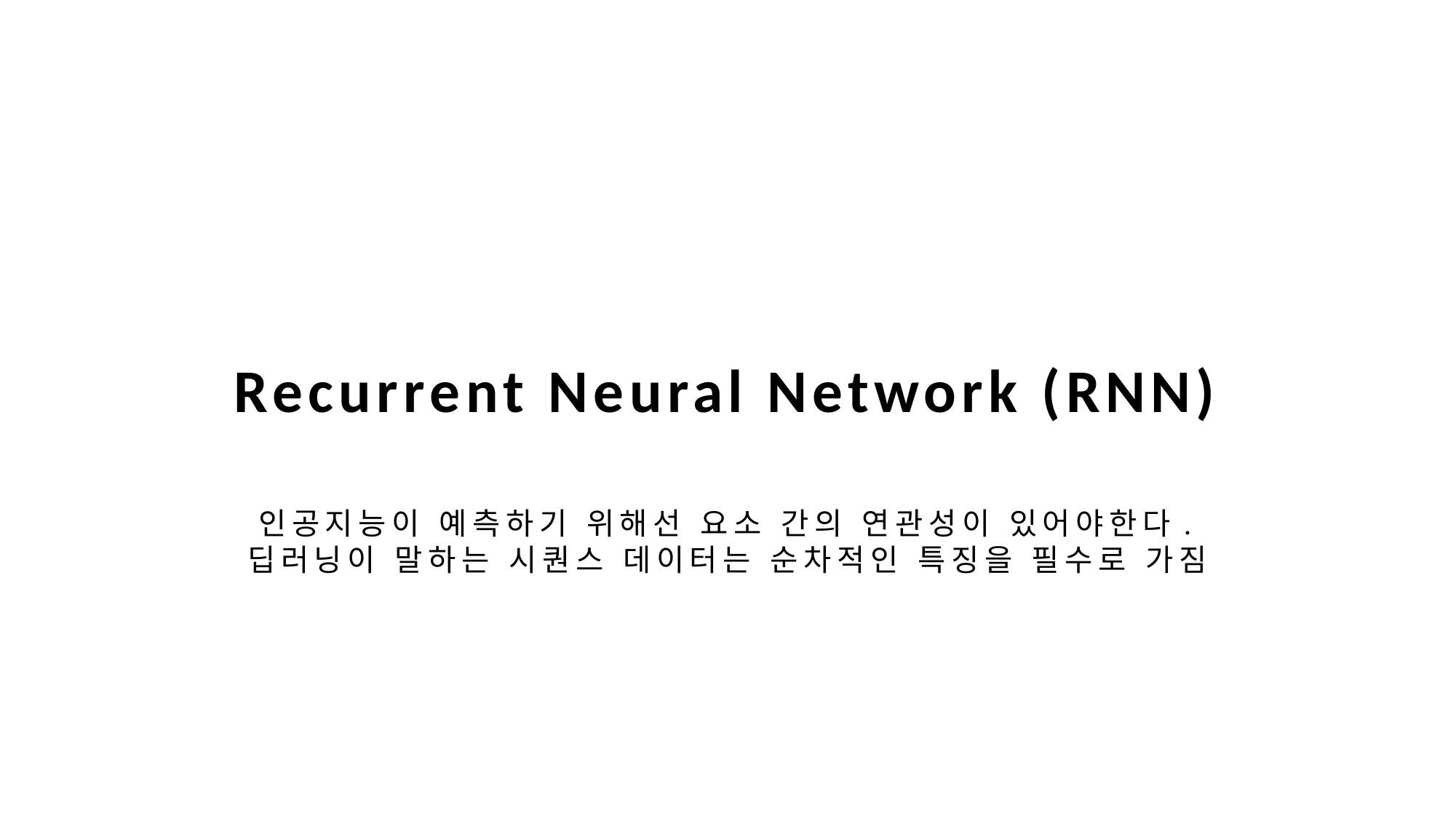

# Recurrent Neural Network (RNN) 인공지능이 예측하기 위해선 요소 간의 연관성이 있어야한다. 딥러닝이 말하는 시퀀스 데이터는 순차적인 특징을 필수로 가짐